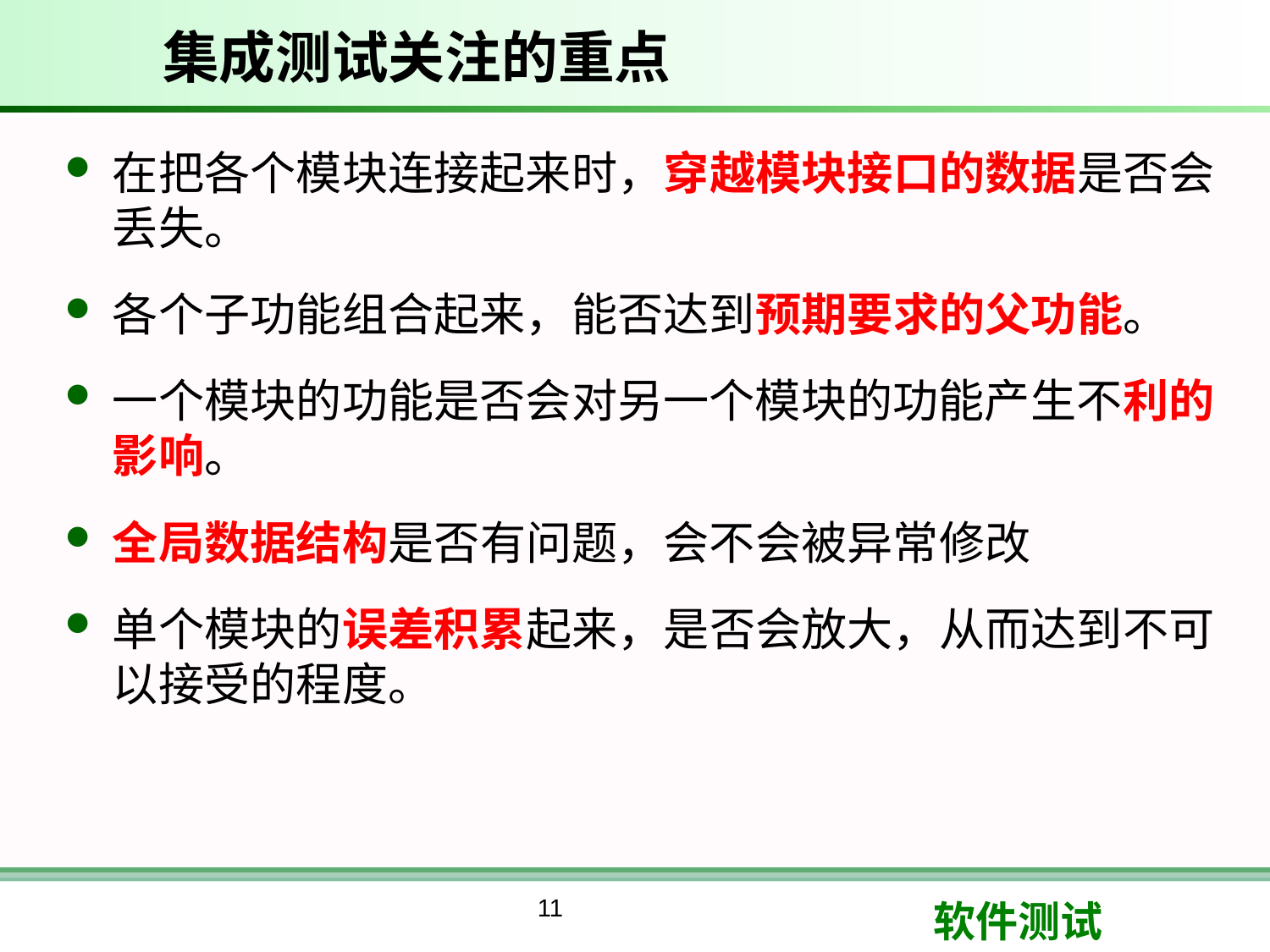

# 集成测试关注的重点
在把各个模块连接起来时，穿越模块接口的数据是否会丢失。
各个子功能组合起来，能否达到预期要求的父功能。
一个模块的功能是否会对另一个模块的功能产生不利的影响。
全局数据结构是否有问题，会不会被异常修改
单个模块的误差积累起来，是否会放大，从而达到不可以接受的程度。

11